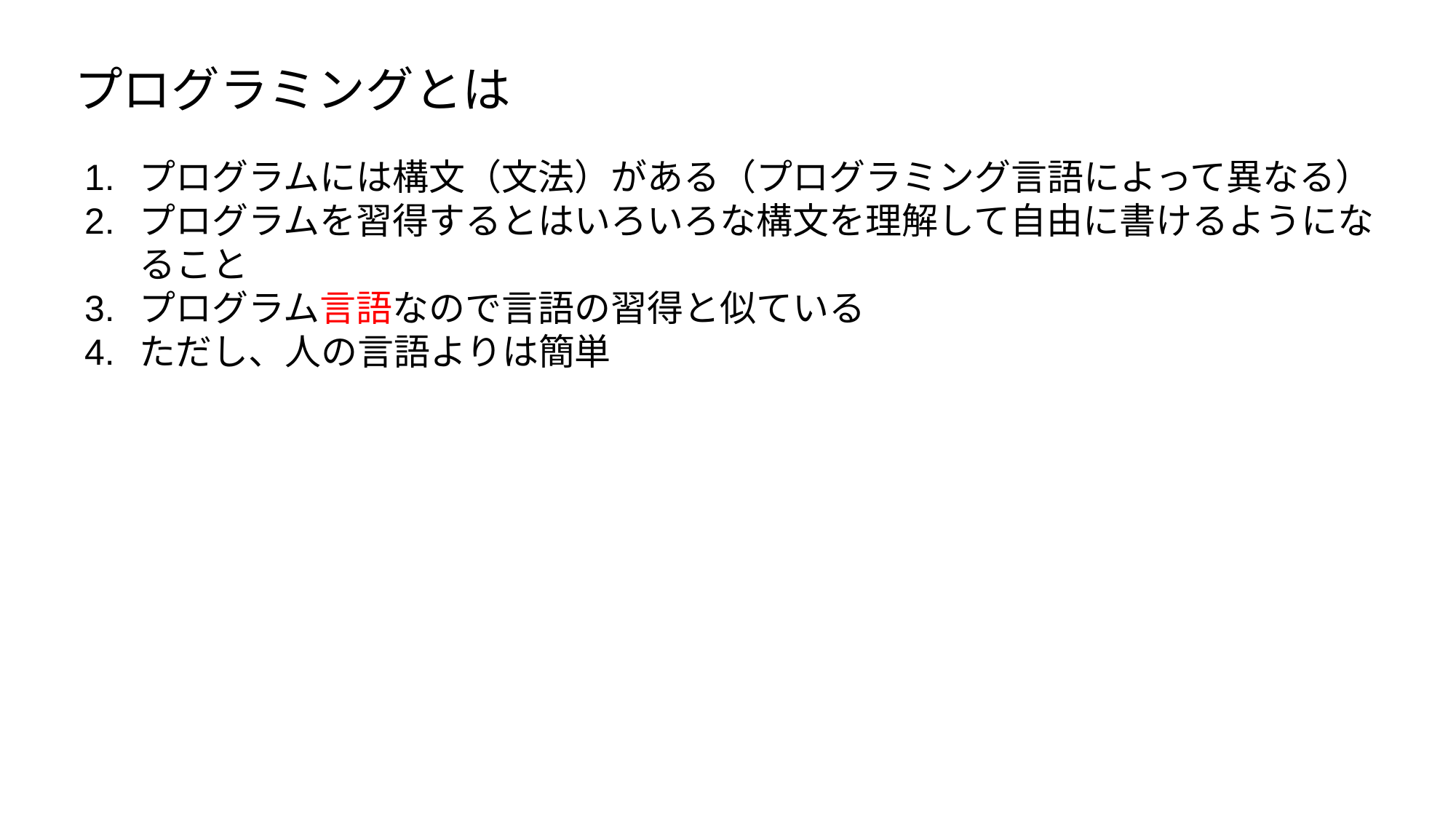

プログラミングとは
プログラムには構文（文法）がある（プログラミング言語によって異なる）
プログラムを習得するとはいろいろな構文を理解して自由に書けるようになること
プログラム言語なので言語の習得と似ている
ただし、人の言語よりは簡単